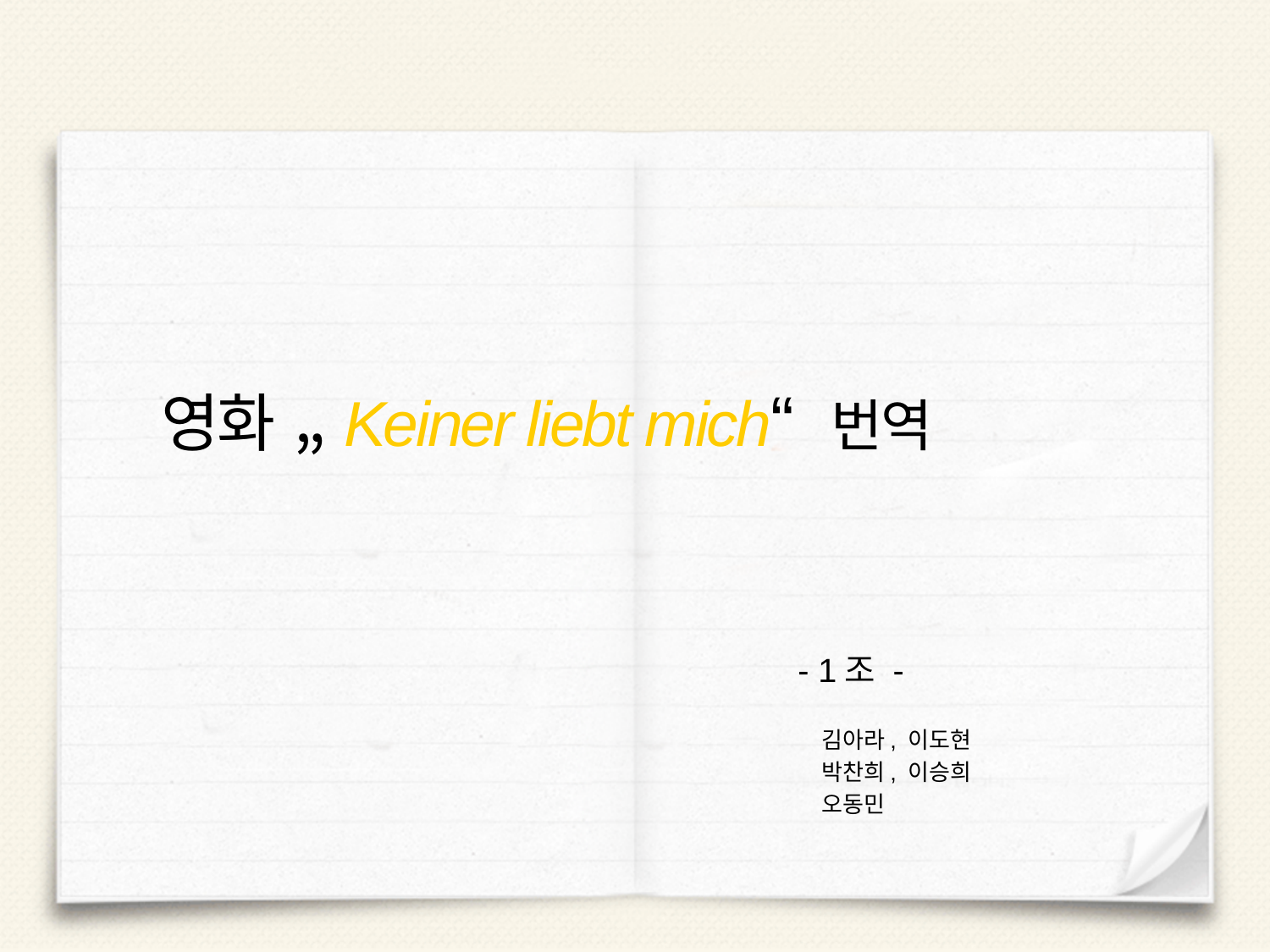

# 영화 „Keiner liebt mich“ 번역

                                                          - 1조 -

                                                                                        김아라, 이도현
                                                                                        박찬희, 이승희
                                                                                        오동민